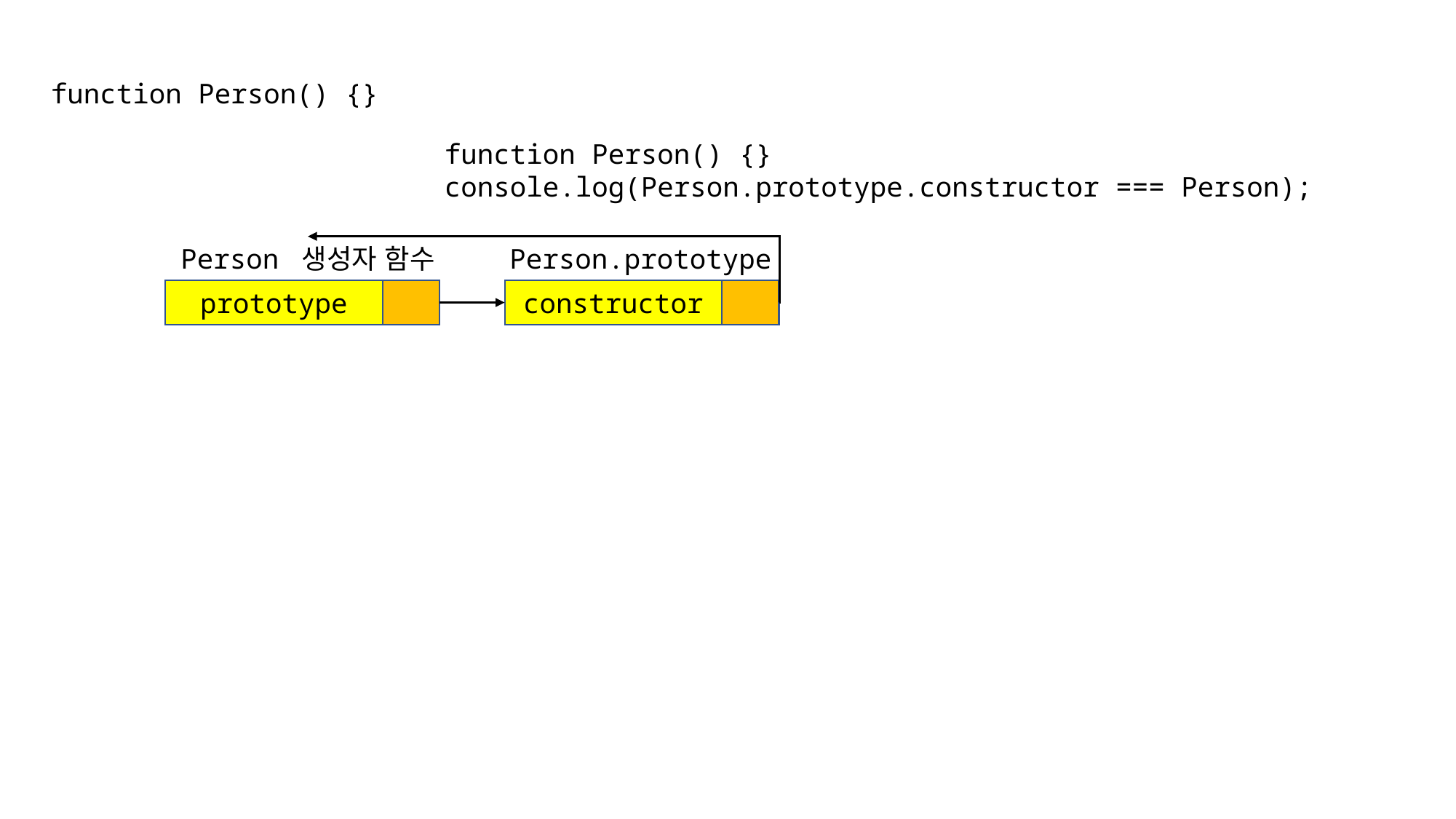

function Person() {}
function Person() {}
console.log(Person.prototype.constructor === Person);
Person 생성자 함수
Person.prototype
prototype

constructor